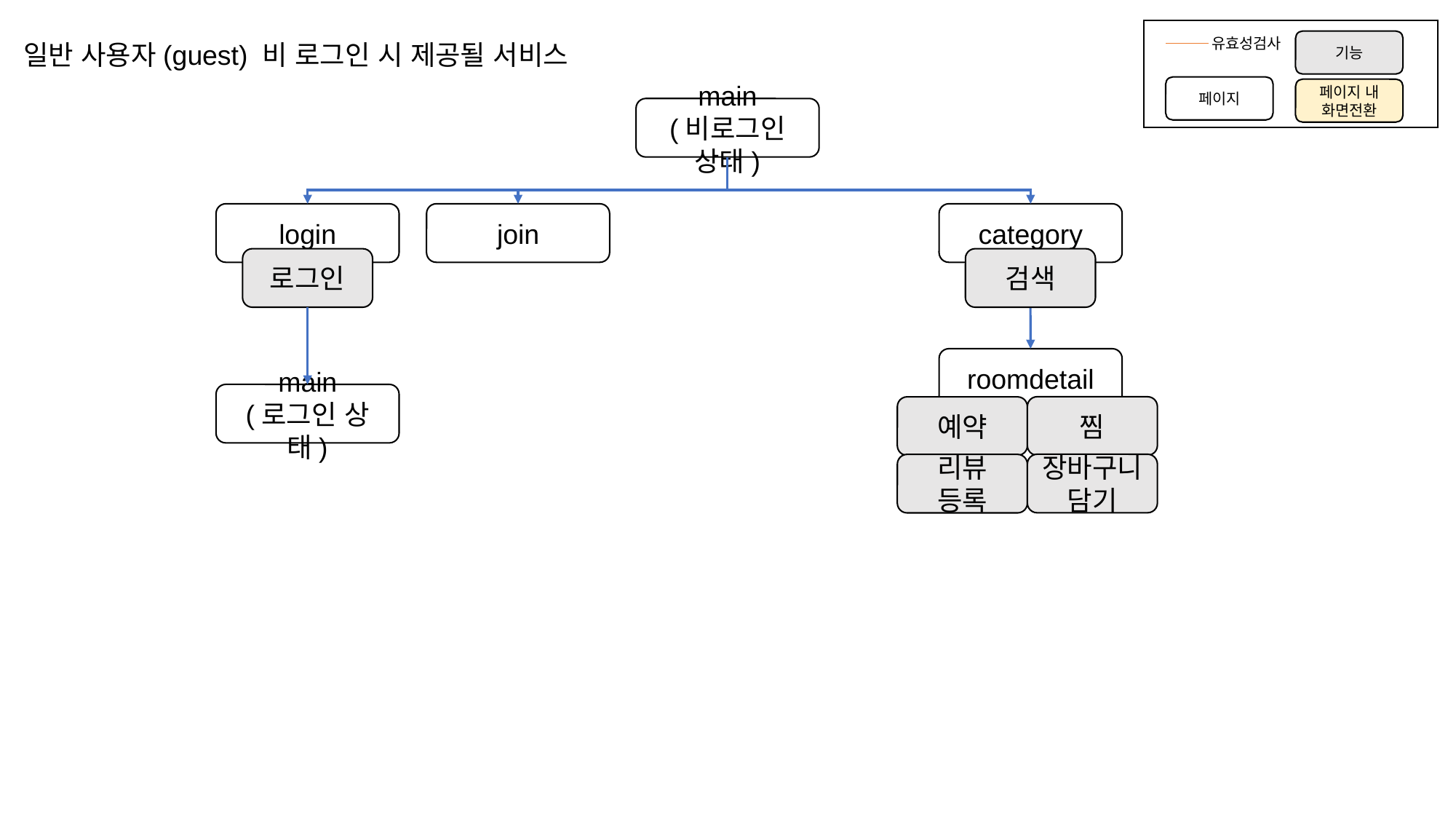

유효성검사
기능
페이지
페이지 내
화면전환
일반 사용자(guest) 비 로그인 시 제공될 서비스
main
(비로그인 상태)
login
join
category
로그인
검색
roomdetail
main
(로그인 상태)
찜
예약
장바구니
담기
리뷰
등록